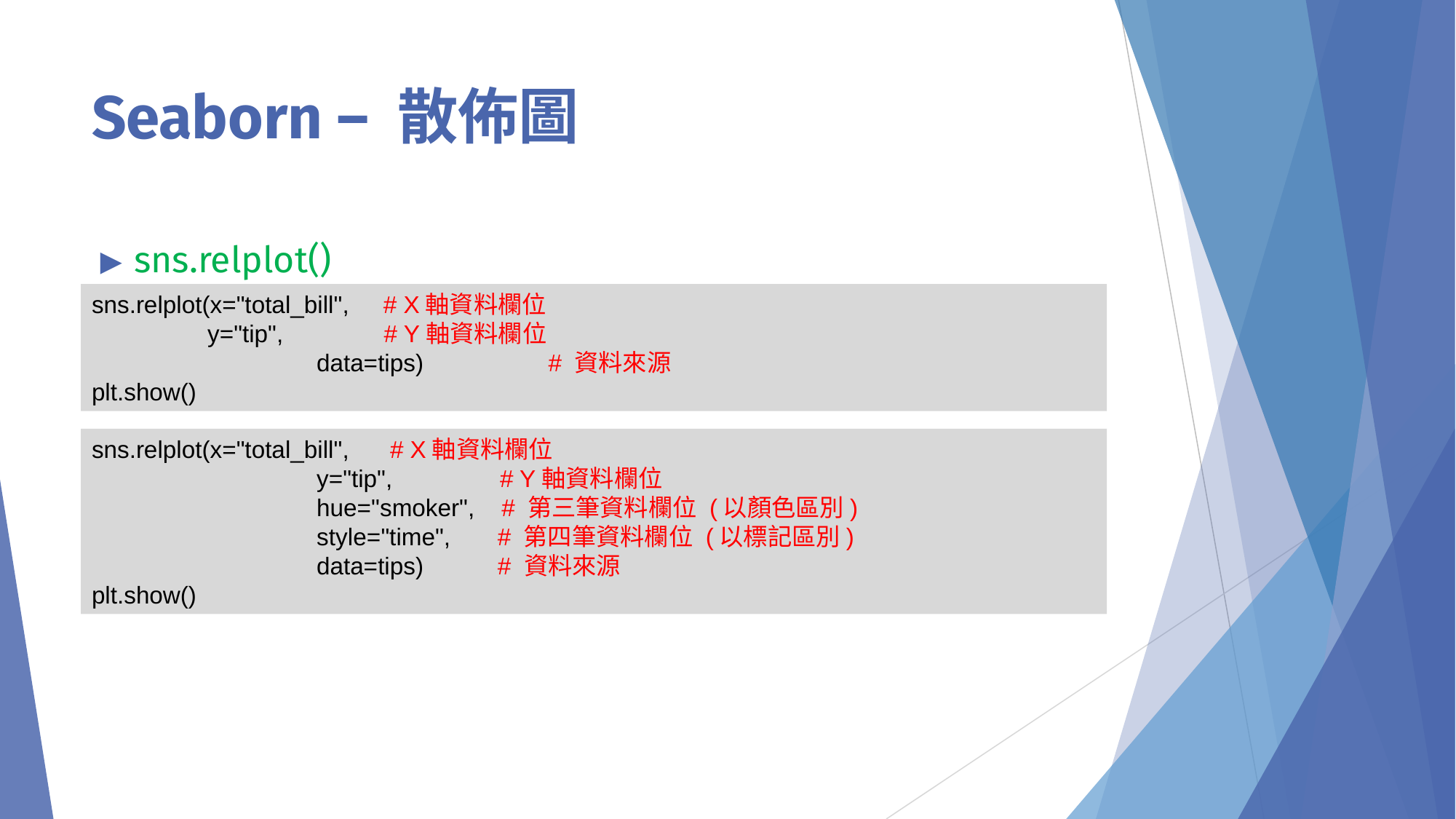

# Seaborn – 散佈圖
sns.relplot()
sns.relplot(x="total_bill",     # X軸資料欄位
	 y="tip", 	           # Y軸資料欄位
		 data=tips)       	   # 資料來源
plt.show()
sns.relplot(x="total_bill",      # X軸資料欄位
		 y="tip", 	            # Y軸資料欄位
	 	 hue="smoker",    # 第三筆資料欄位 (以顏色區別)
	 	 style="time",       # 第四筆資料欄位 (以標記區別)
	  	 data=tips)           # 資料來源
plt.show()